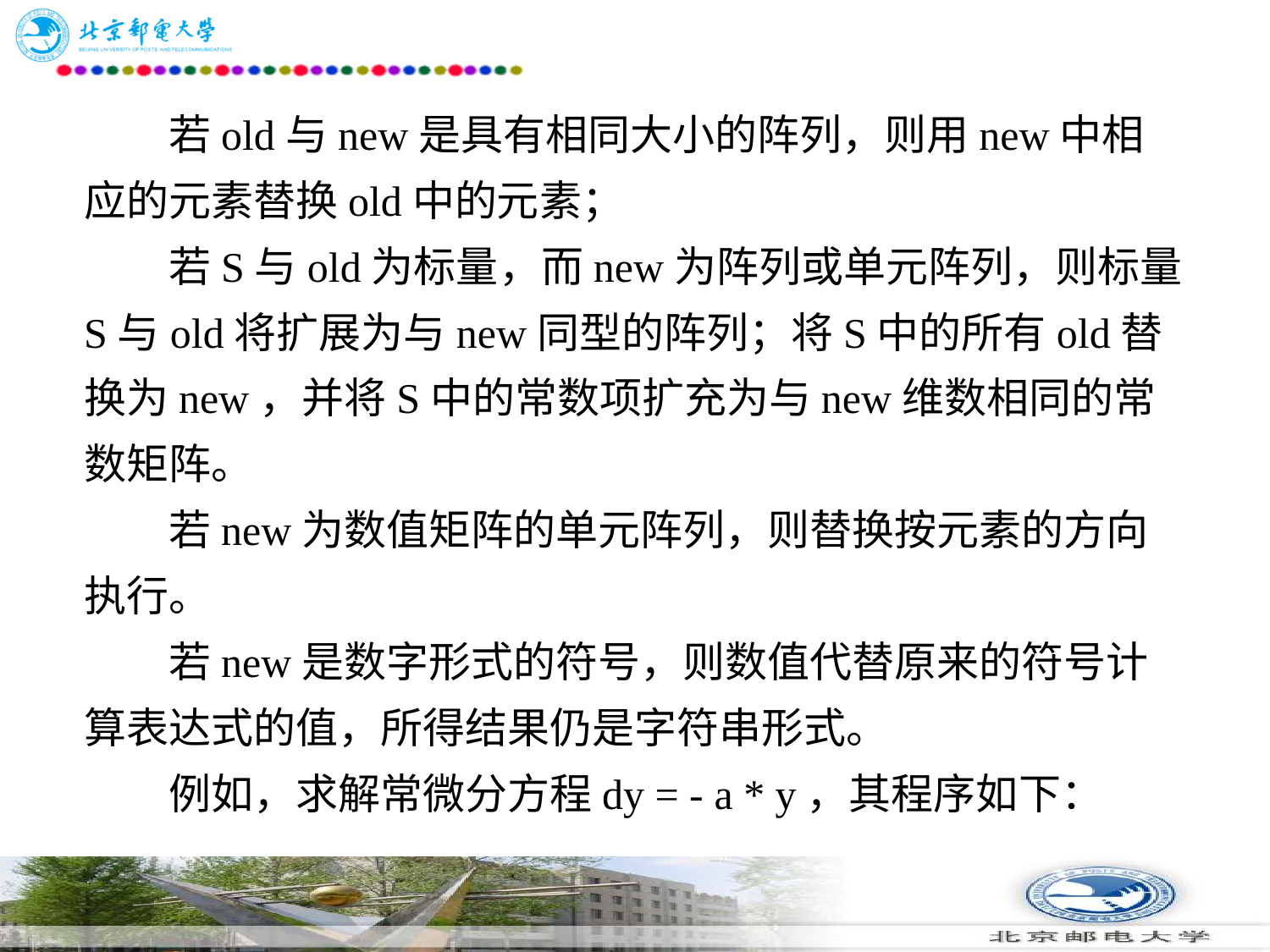

# 若old与new是具有相同大小的阵列，则用new中相应的元素替换old中的元素； 　　若S与old为标量，而new为阵列或单元阵列，则标量S与old将扩展为与new同型的阵列；将S中的所有old替换为new，并将S中的常数项扩充为与new维数相同的常数矩阵。 　　若new为数值矩阵的单元阵列，则替换按元素的方向执行。 　　若new是数字形式的符号，则数值代替原来的符号计算表达式的值，所得结果仍是字符串形式。 　　例如，求解常微分方程dy = - a * y，其程序如下：